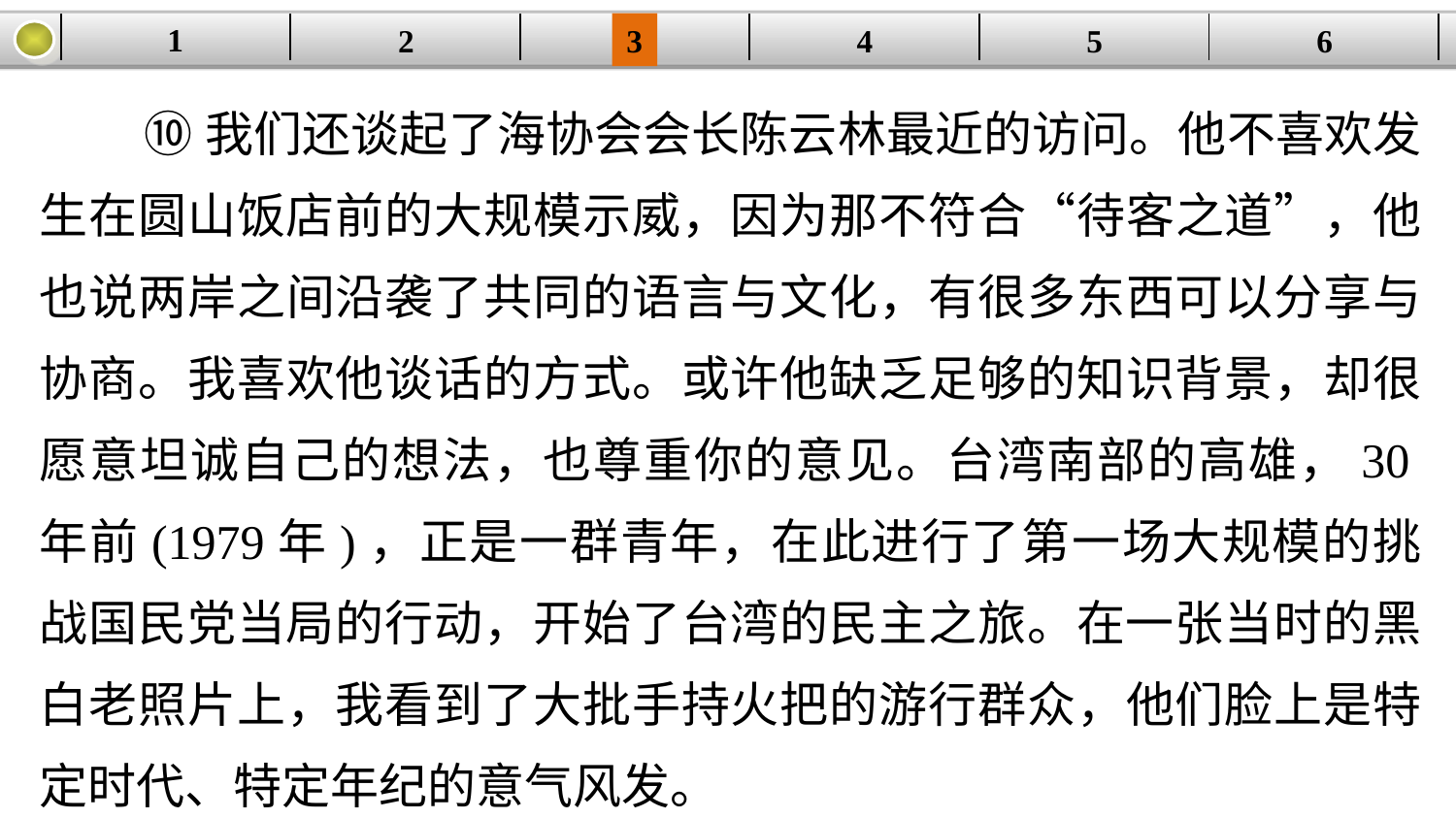

1
2
3
4
|  |  |  |  |  |  |
| --- | --- | --- | --- | --- | --- |
5
6

⑩我们还谈起了海协会会长陈云林最近的访问。他不喜欢发生在圆山饭店前的大规模示威，因为那不符合“待客之道”，他也说两岸之间沿袭了共同的语言与文化，有很多东西可以分享与协商。我喜欢他谈话的方式。或许他缺乏足够的知识背景，却很愿意坦诚自己的想法，也尊重你的意见。台湾南部的高雄，30年前(1979年)，正是一群青年，在此进行了第一场大规模的挑战国民党当局的行动，开始了台湾的民主之旅。在一张当时的黑白老照片上，我看到了大批手持火把的游行群众，他们脸上是特定时代、特定年纪的意气风发。